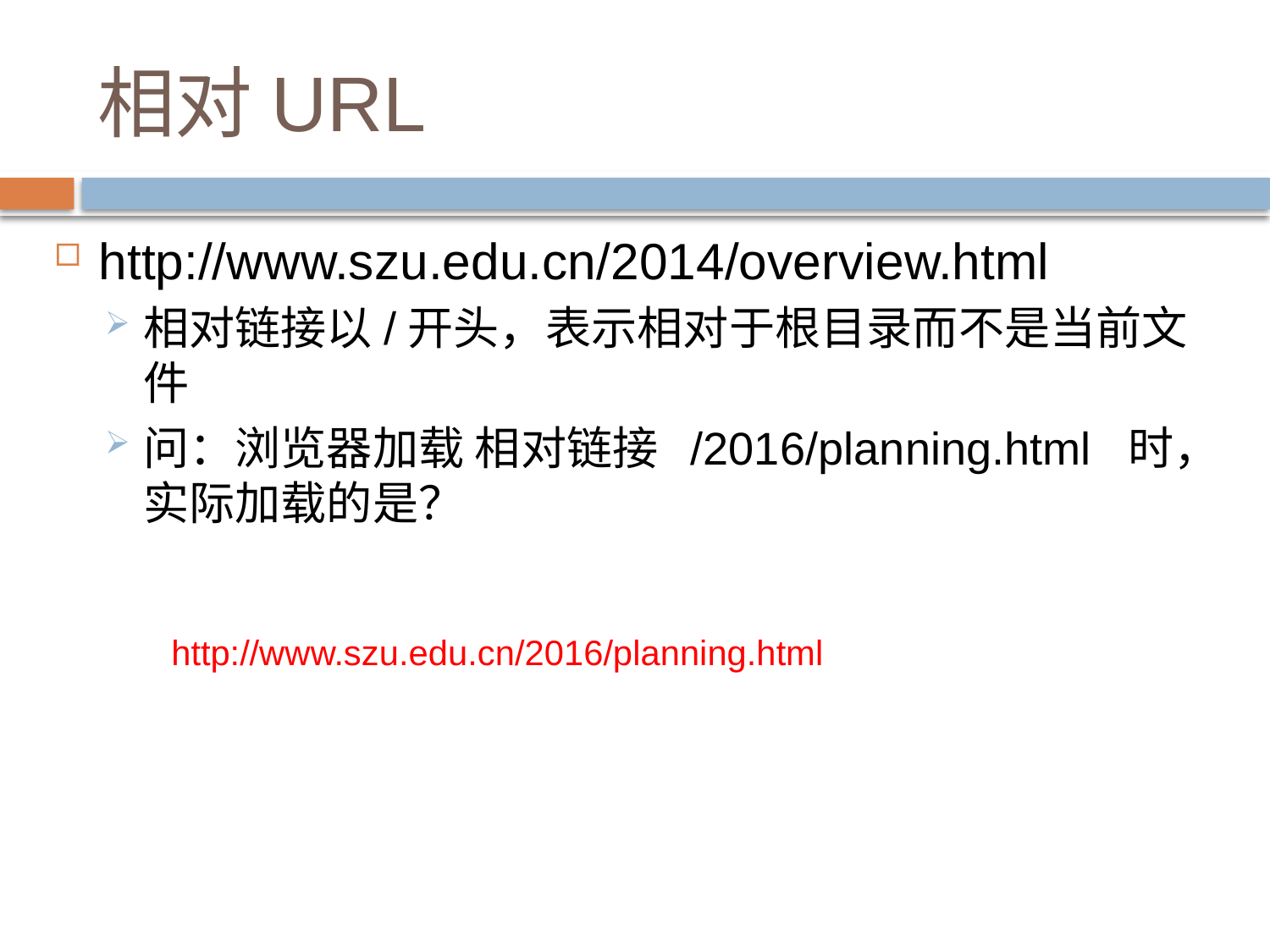

# 相对URL
http://www.szu.edu.cn/2014/overview.html
相对链接以/开头，表示相对于根目录而不是当前文件
问：浏览器加载 相对链接  /2016/planning.html  时，实际加载的是？
http://www.szu.edu.cn/2016/planning.html